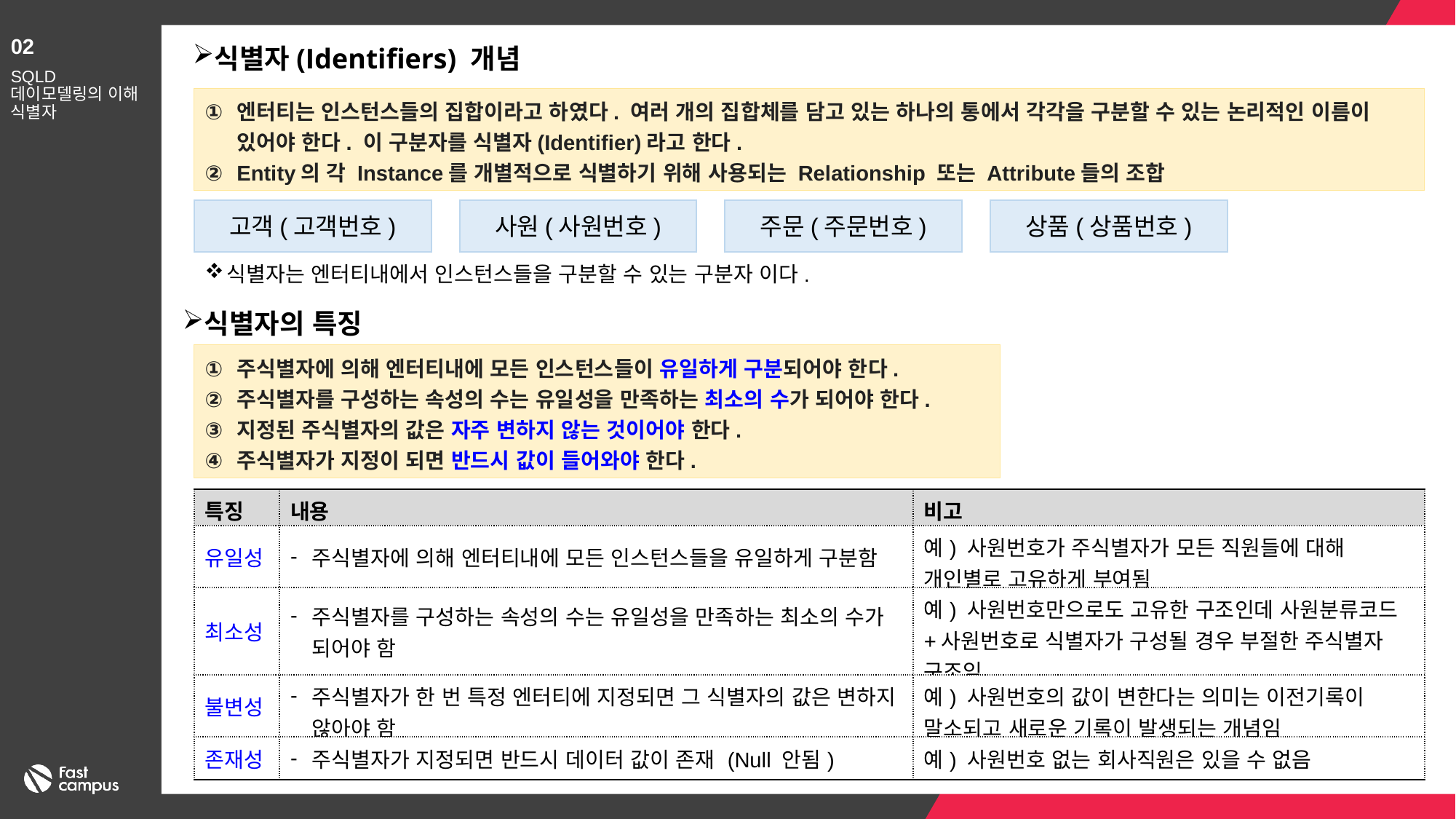

02
식별자(Identifiers) 개념
SQLD
데이모델링의 이해
식별자
엔터티는 인스턴스들의 집합이라고 하였다. 여러 개의 집합체를 담고 있는 하나의 통에서 각각을 구분할 수 있는 논리적인 이름이 있어야 한다. 이 구분자를 식별자(Identifier)라고 한다.
Entity의 각 Instance를 개별적으로 식별하기 위해 사용되는 Relationship 또는 Attribute들의 조합
고객(고객번호)
사원(사원번호)
주문(주문번호)
상품(상품번호)
식별자는 엔터티내에서 인스턴스들을 구분할 수 있는 구분자 이다.
식별자의 특징
주식별자에 의해 엔터티내에 모든 인스턴스들이 유일하게 구분되어야 한다.
주식별자를 구성하는 속성의 수는 유일성을 만족하는 최소의 수가 되어야 한다.
지정된 주식별자의 값은 자주 변하지 않는 것이어야 한다.
주식별자가 지정이 되면 반드시 값이 들어와야 한다.
| 특징 | 내용 | 비고 |
| --- | --- | --- |
| 유일성 | 주식별자에 의해 엔터티내에 모든 인스턴스들을 유일하게 구분함 | 예) 사원번호가 주식별자가 모든 직원들에 대해 개인별로 고유하게 부여됨 |
| 최소성 | 주식별자를 구성하는 속성의 수는 유일성을 만족하는 최소의 수가 되어야 함 | 예) 사원번호만으로도 고유한 구조인데 사원분류코드+사원번호로 식별자가 구성될 경우 부절한 주식별자 구조임 |
| 불변성 | 주식별자가 한 번 특정 엔터티에 지정되면 그 식별자의 값은 변하지 않아야 함 | 예) 사원번호의 값이 변한다는 의미는 이전기록이 말소되고 새로운 기록이 발생되는 개념임 |
| 존재성 | 주식별자가 지정되면 반드시 데이터 값이 존재 (Null 안됨) | 예) 사원번호 없는 회사직원은 있을 수 없음 |